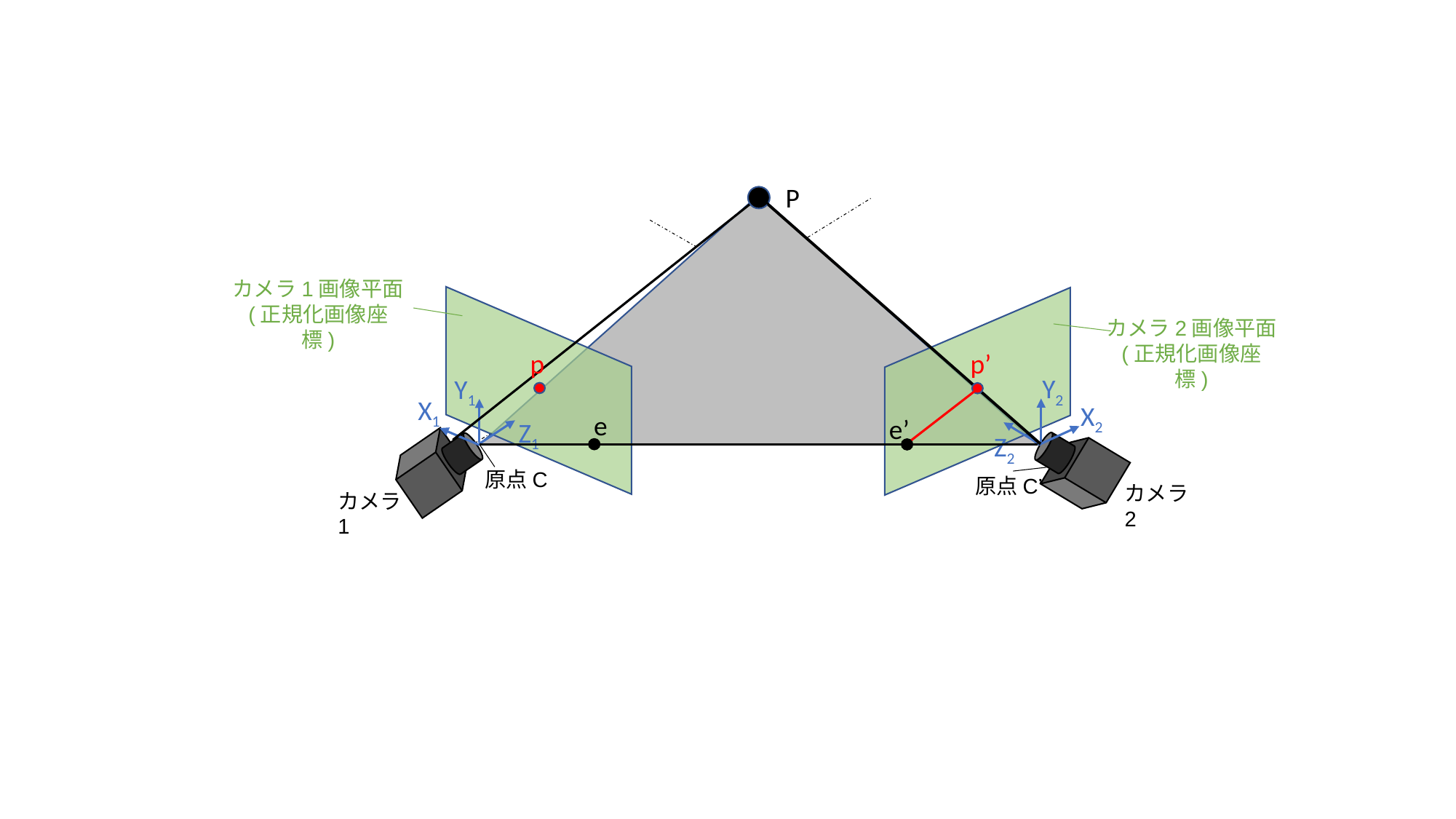

P

カメラ1画像平面
(正規化画像座標)

カメラ2画像平面
(正規化画像座標)
p
p’
Y2
Y1

X1
X2
e
e’
Z1
Z2

原点C
原点C’
カメラ2
カメラ1